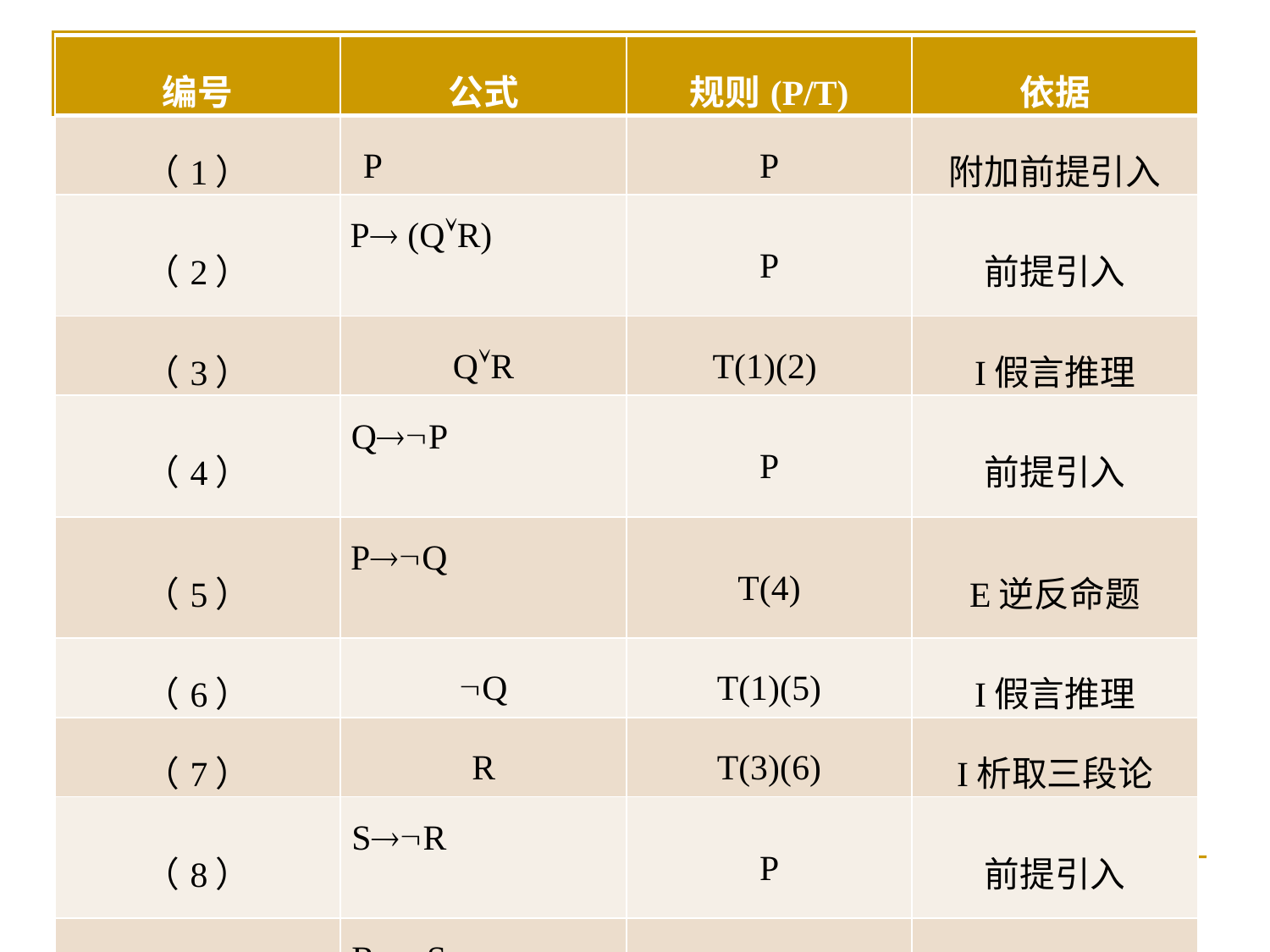

| 编号 | 公式 | 规则(P/T) | 依据 |
| --- | --- | --- | --- |
| （1） | P | P | 附加前提引入 |
| （2） | P→ (Q∨R) | P | 前提引入 |
| （3） | Q∨R | T(1)(2) | I假言推理 |
| （4） | Q→¬P | P | 前提引入 |
| （5） | P→¬Q | T(4) | E逆反命题 |
| （6） | ¬Q | T(1)(5) | I假言推理 |
| （7） | R | T(3)(6) | I析取三段论 |
| （8） | S→¬R | P | 前提引入 |
| （9） | R→¬S | T(8) | E假言易位 |
| (10) | ¬ S | T(7)(9) | I假言推理 |
| (11) | P→¬ S | T(1)(10) | CP规则 |